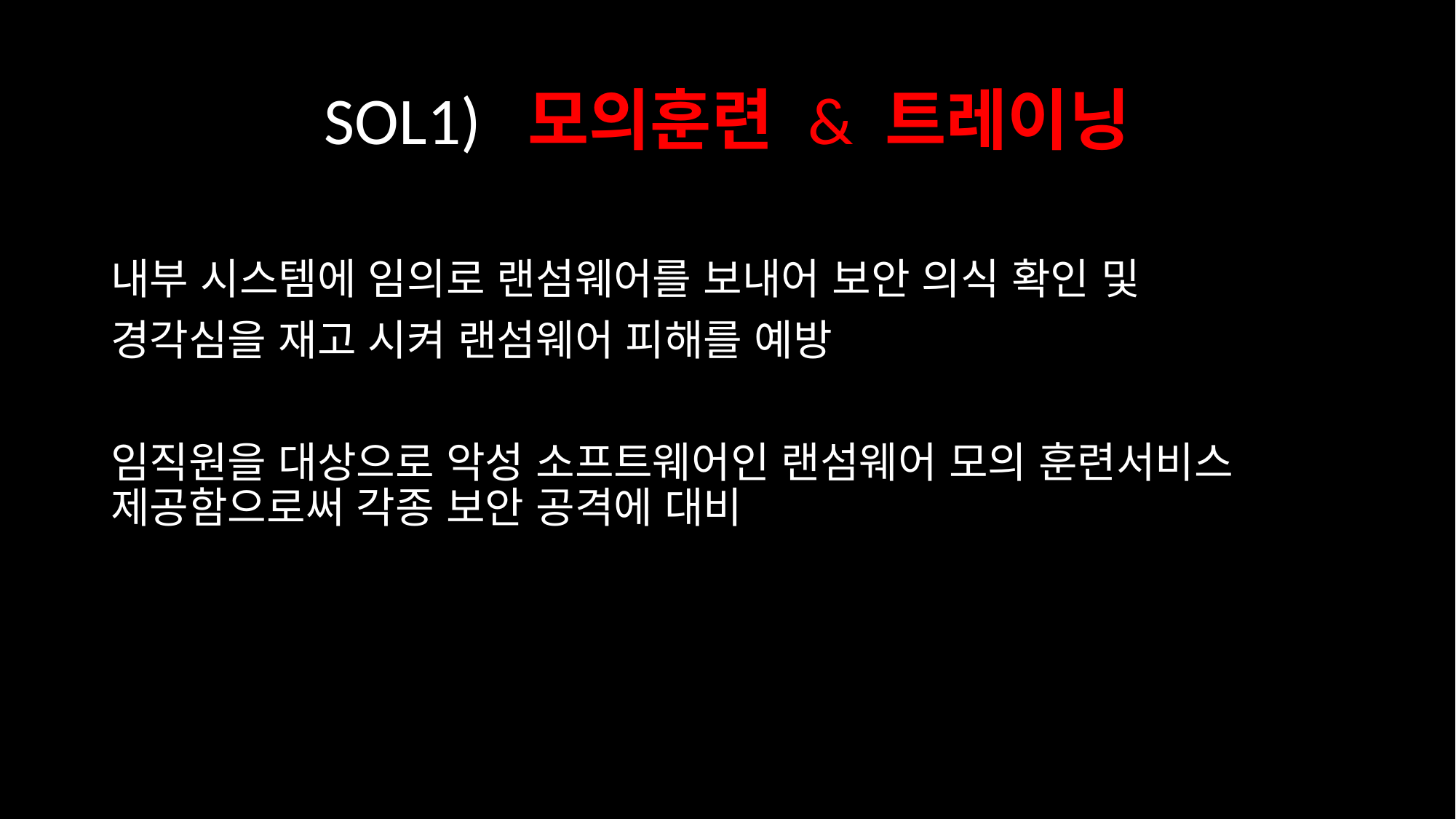

# SOL1)  모의훈련 & 트레이닝
내부 시스템에 임의로 랜섬웨어를 보내어 보안 의식 확인 및
경각심을 재고 시켜 랜섬웨어 피해를 예방

임직원을 대상으로 악성 소프트웨어인 랜섬웨어 모의 훈련서비스 제공함으로써 각종 보안 공격에 대비